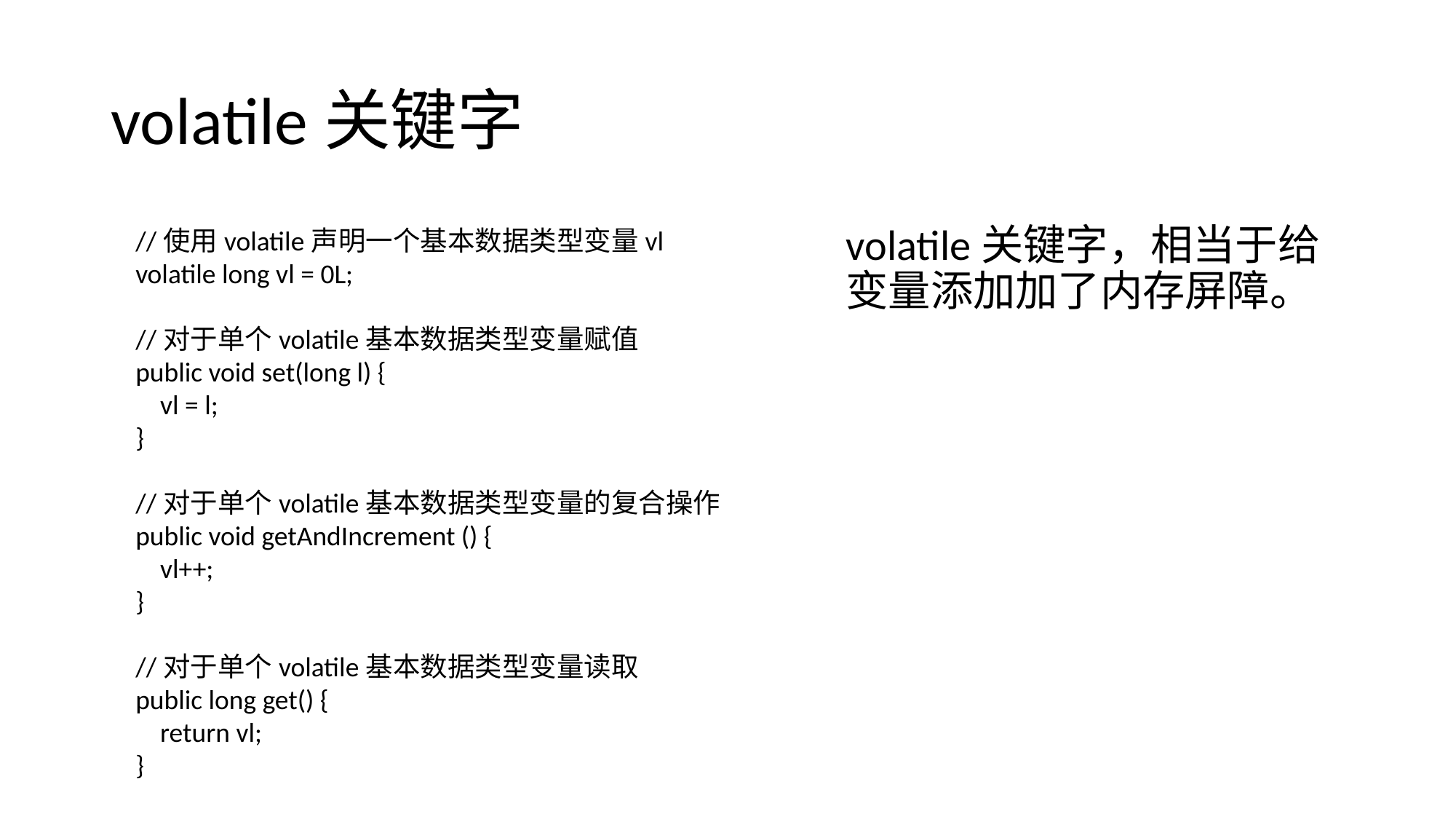

# volatile关键字
    //使用volatile声明一个基本数据类型变量vl
    volatile long vl = 0L;

    //对于单个volatile基本数据类型变量赋值
    public void set(long l) {
        vl = l;
    }

    //对于单个volatile基本数据类型变量的复合操作
    public void getAndIncrement () {
        vl++;
    }

    //对于单个volatile基本数据类型变量读取
    public long get() {
        return vl;
    }
volatile关键字，相当于给变量添加加了内存屏障。